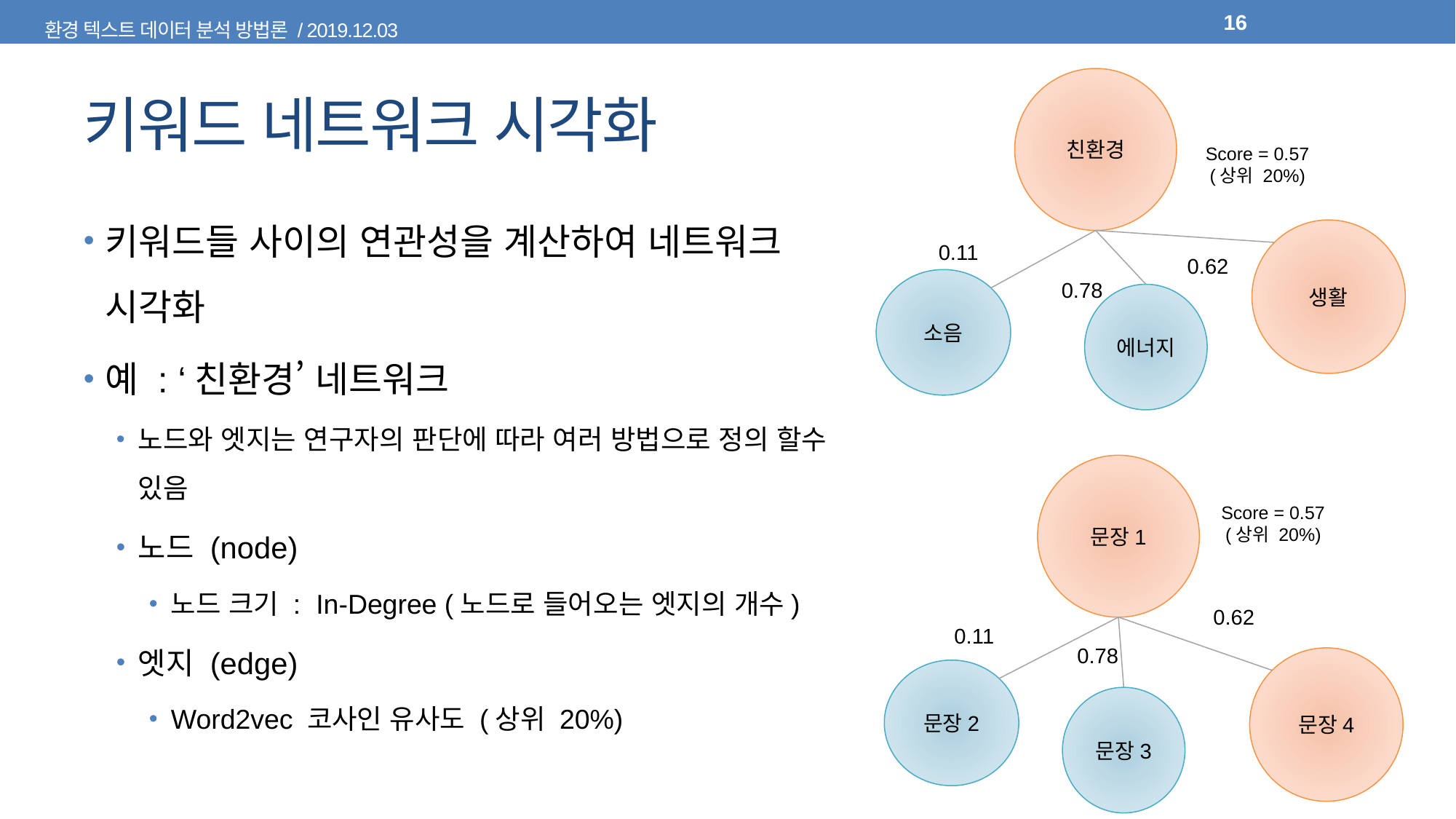

16
# 키워드 네트워크 시각화
친환경
Score = 0.57
(상위 20%)
키워드들 사이의 연관성을 계산하여 네트워크 시각화
예 : ‘친환경’ 네트워크
노드와 엣지는 연구자의 판단에 따라 여러 방법으로 정의 할수 있음
노드 (node)
노드 크기 :  In-Degree (노드로 들어오는 엣지의 개수)
엣지 (edge)
Word2vec 코사인 유사도 (상위 20%)

생활
0.11
0.62
소음
0.78
에너지
문장1
Score = 0.57
(상위 20%)
0.62
0.11
0.78
문장4
문장2
문장3